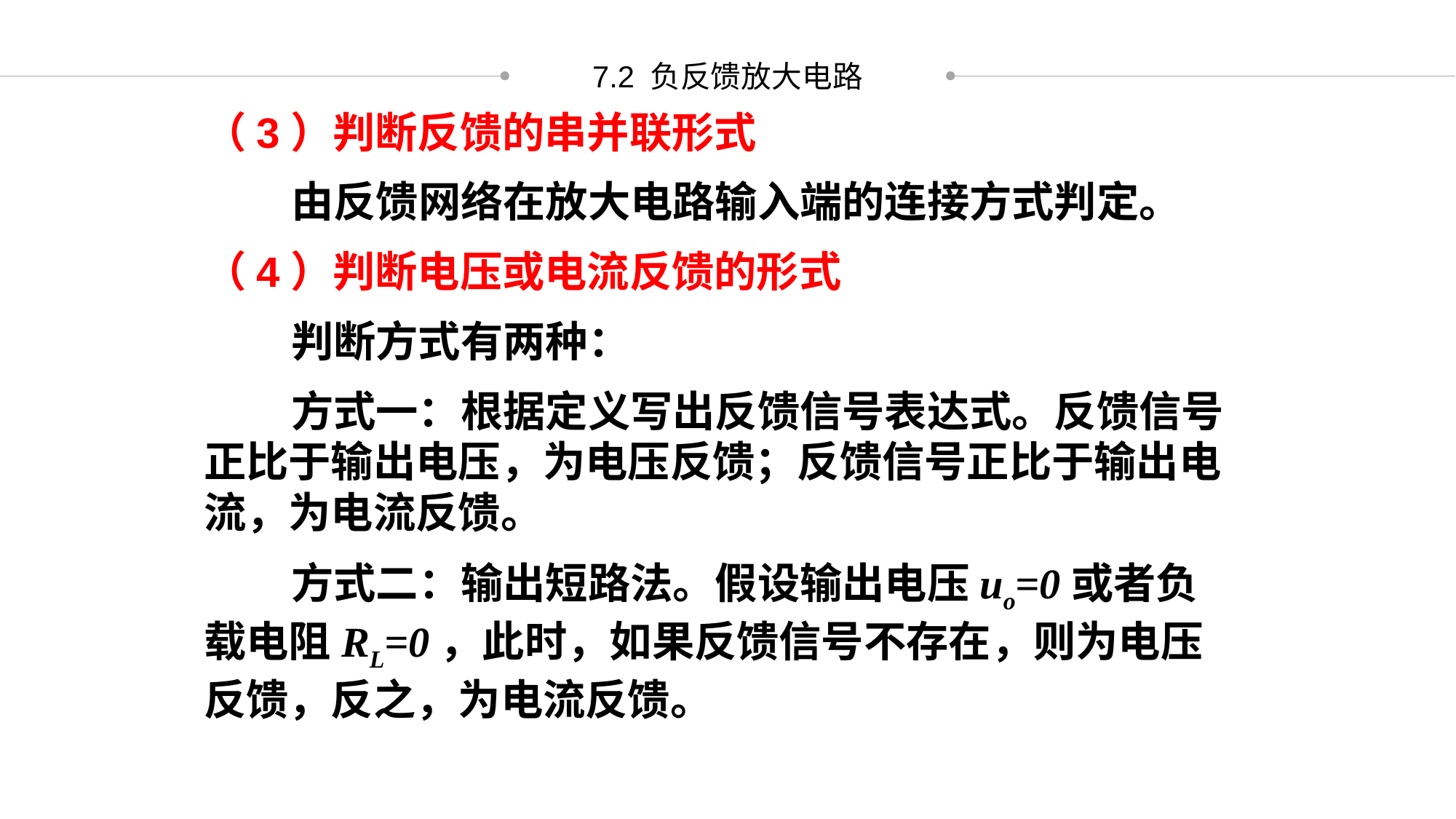

7.2 负反馈放大电路
（3）判断反馈的串并联形式
        由反馈网络在放大电路输入端的连接方式判定。
（4）判断电压或电流反馈的形式
        判断方式有两种：

        方式一：根据定义写出反馈信号表达式。反馈信号正比于输出电压，为电压反馈；反馈信号正比于输出电流，为电流反馈。
        方式二：输出短路法。假设输出电压uo=0或者负载电阻RL=0，此时，如果反馈信号不存在，则为电压反馈，反之，为电流反馈。